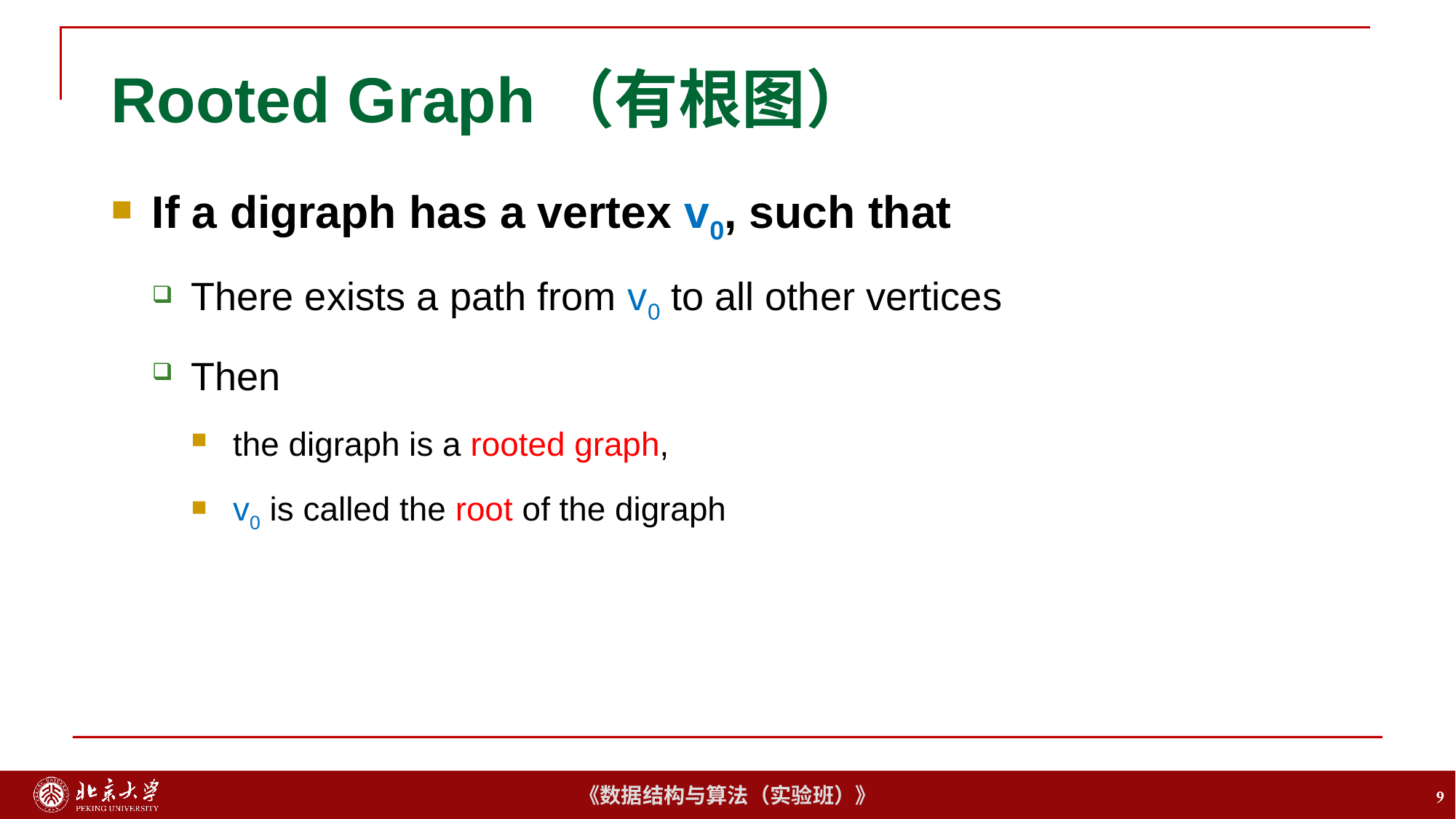

# Rooted Graph（有根图）
If a digraph has a vertex v0, such that
There exists a path from v0 to all other vertices
Then
the digraph is a rooted graph,
v0 is called the root of the digraph
9